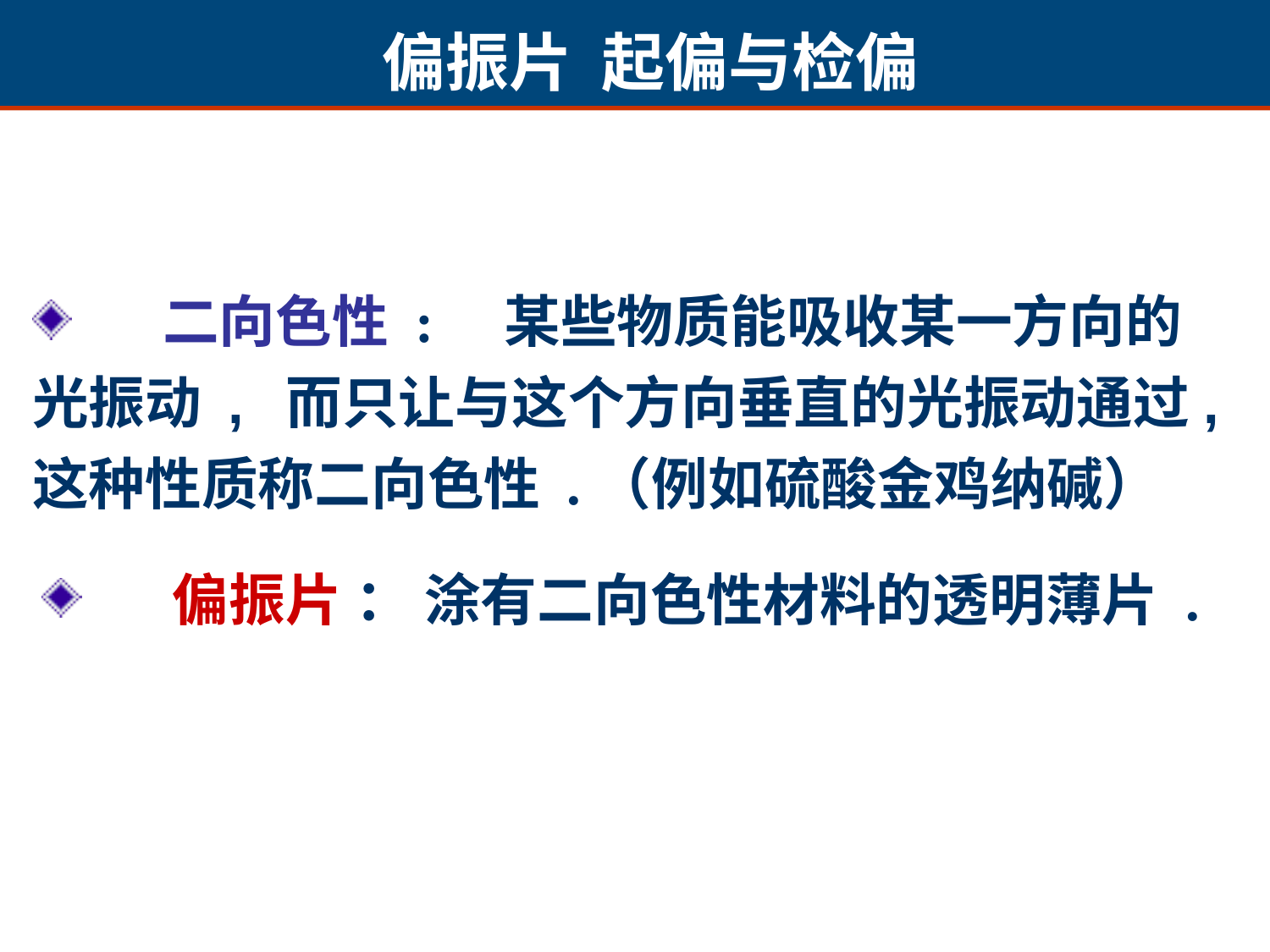

偏振片  起偏与检偏
      二向色性 :    某些物质能吸收某一方向的光振动 ,  而只让与这个方向垂直的光振动通过, 这种性质称二向色性 .（例如硫酸金鸡纳碱）
      偏振片 ： 涂有二向色性材料的透明薄片 .